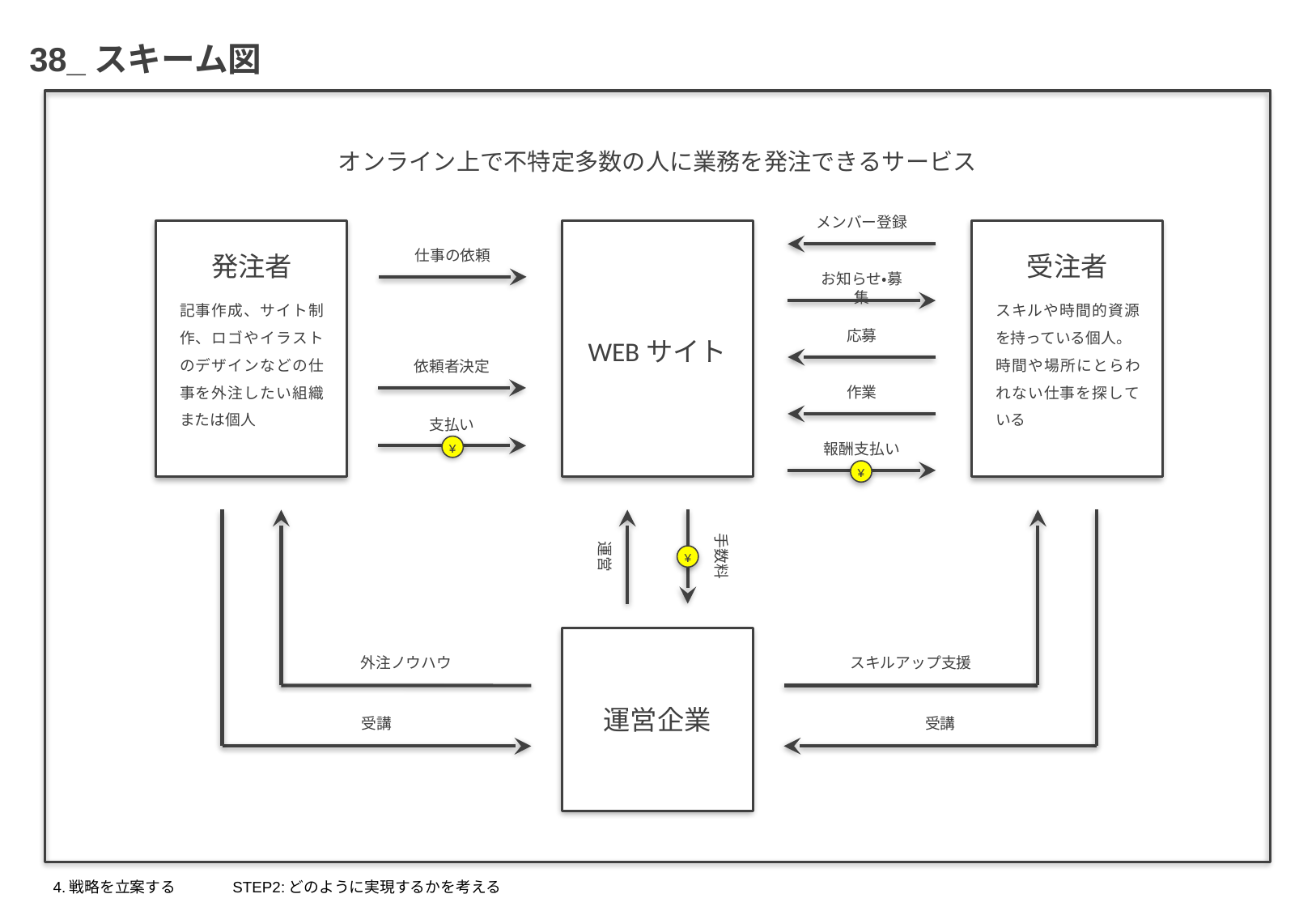

38_スキーム図

オンライン上で不特定多数の人に業務を発注できるサービス
メンバー登録

仕事の依頼
発注者
受注者
お知らせ・募集
記事作成、サイト制作、ロゴやイラストのデザインなどの仕事を外注したい組織または個人
スキルや時間的資源を持っている個人。
時間や場所にとらわれない仕事を探している
応募
WEBサイト
依頼者決定
作業
支払い
報酬支払い
¥
¥
手数料
運営
¥

スキルアップ支援
外注ノウハウ
運営企業
受講
受講
4.戦略を立案する
STEP2:どのように実現するかを考える